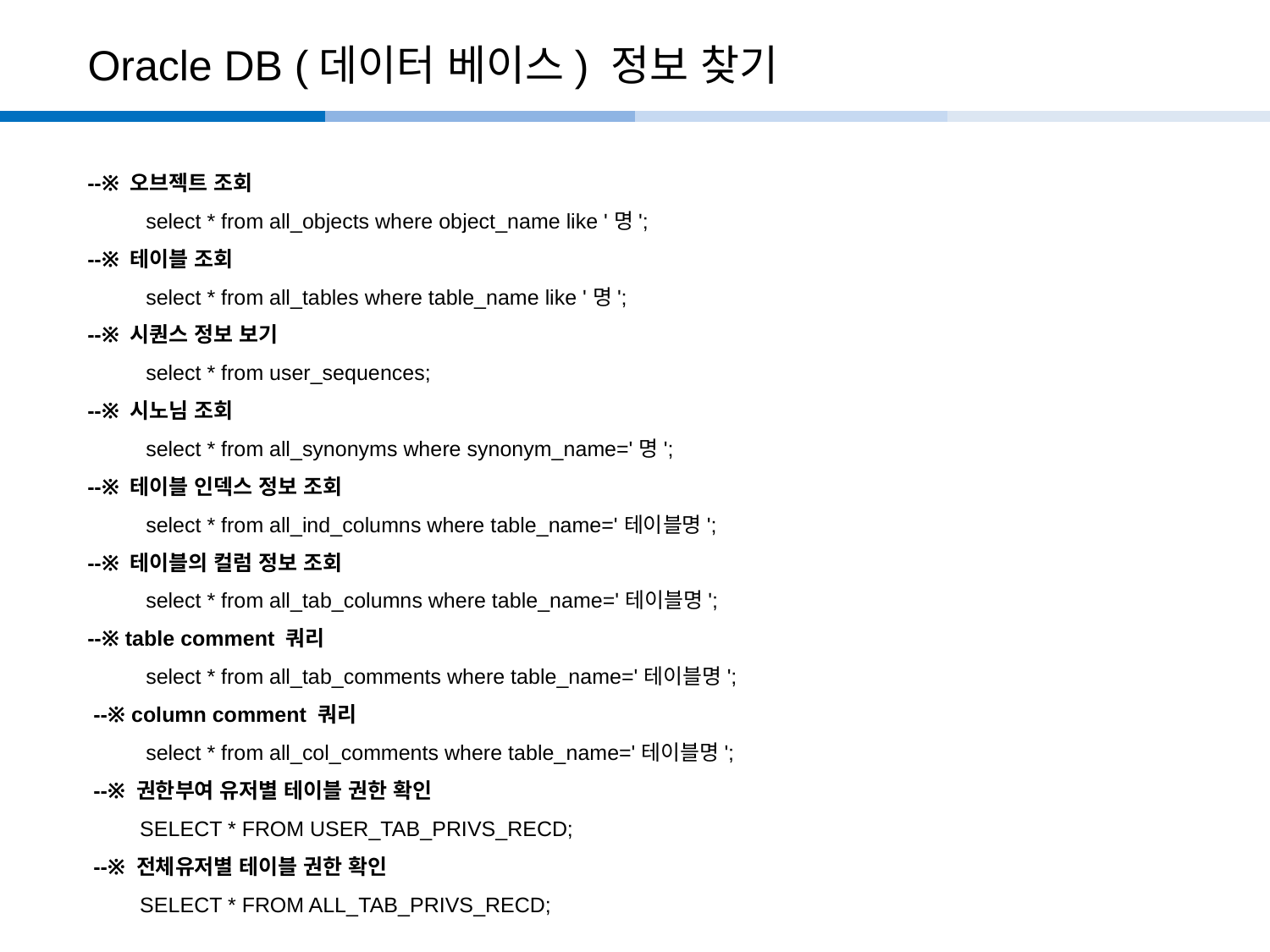

# Oracle DB (데이터 베이스) 정보 찾기
--※ 오브젝트 조회
         select * from all_objects where object_name like '명'; 
--※ 테이블 조회
         select * from all_tables where table_name like '명';
--※ 시퀀스 정보 보기
         select * from user_sequences; 
--※ 시노님 조회
         select * from all_synonyms where synonym_name='명';
--※ 테이블 인덱스 정보 조회
         select * from all_ind_columns where table_name='테이블명';
--※ 테이블의 컬럼 정보 조회
         select * from all_tab_columns where table_name='테이블명';
--※ table comment 쿼리
         select * from all_tab_comments where table_name='테이블명';
 --※ column comment 쿼리
         select * from all_col_comments where table_name='테이블명';
 --※ 권한부여 유저별 테이블 권한 확인
        SELECT * FROM USER_TAB_PRIVS_RECD;
 --※ 전체유저별 테이블 권한 확인 
        SELECT * FROM ALL_TAB_PRIVS_RECD;